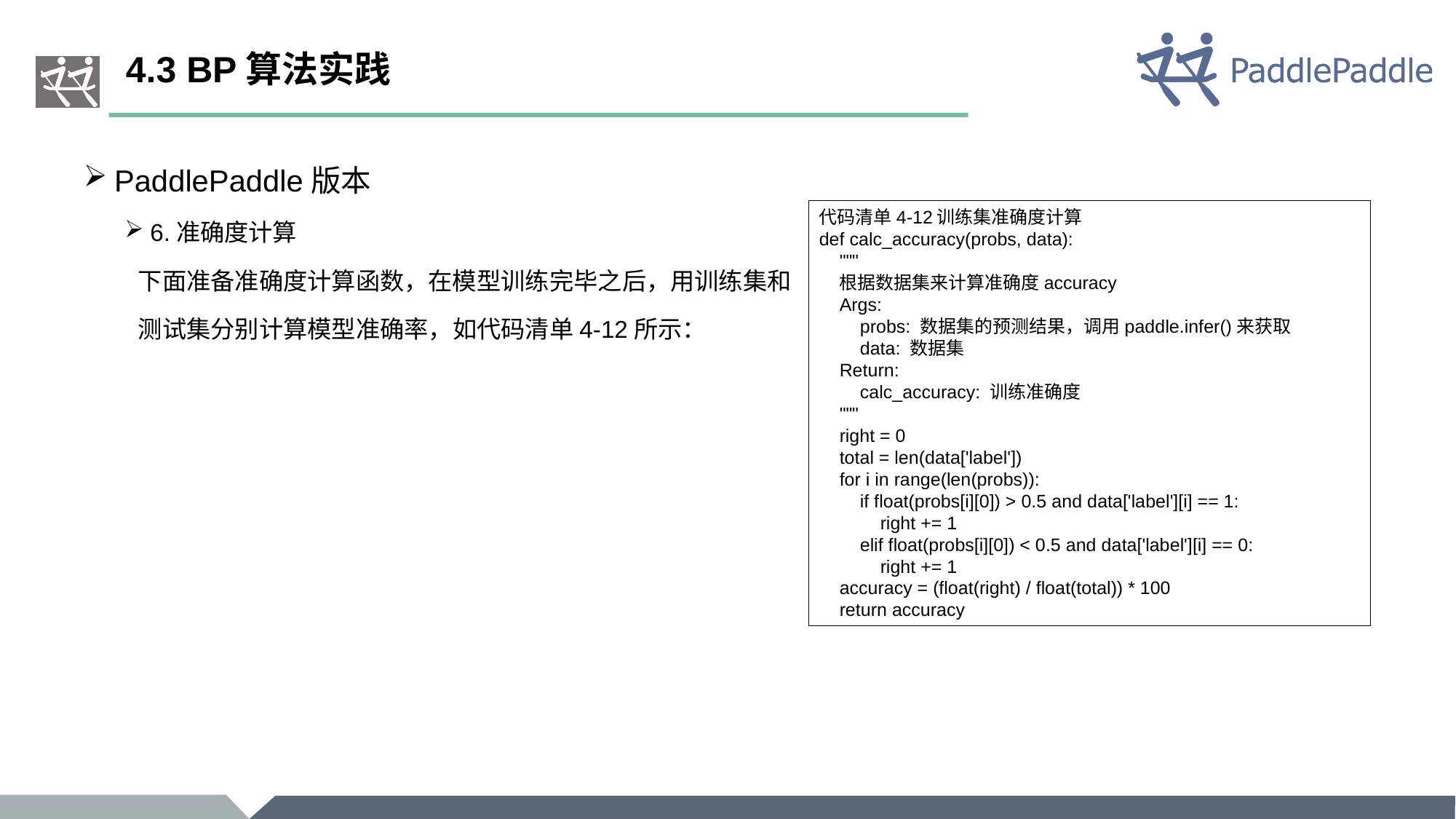

# 4.3 BP算法实践
PaddlePaddle版本
6.准确度计算
下面准备准确度计算函数，在模型训练完毕之后，用训练集和
测试集分别计算模型准确率，如代码清单4-12所示：

代码清单4-12训练集准确度计算
def calc_accuracy(probs, data):
    """
    根据数据集来计算准确度accuracy
    Args:
        probs: 数据集的预测结果，调用paddle.infer()来获取
        data: 数据集
    Return:
        calc_accuracy: 训练准确度
    """
    right = 0
    total = len(data['label'])
    for i in range(len(probs)):
        if float(probs[i][0]) > 0.5 and data['label'][i] == 1:
            right += 1
        elif float(probs[i][0]) < 0.5 and data['label'][i] == 0:
            right += 1
    accuracy = (float(right) / float(total)) * 100
    return accuracy